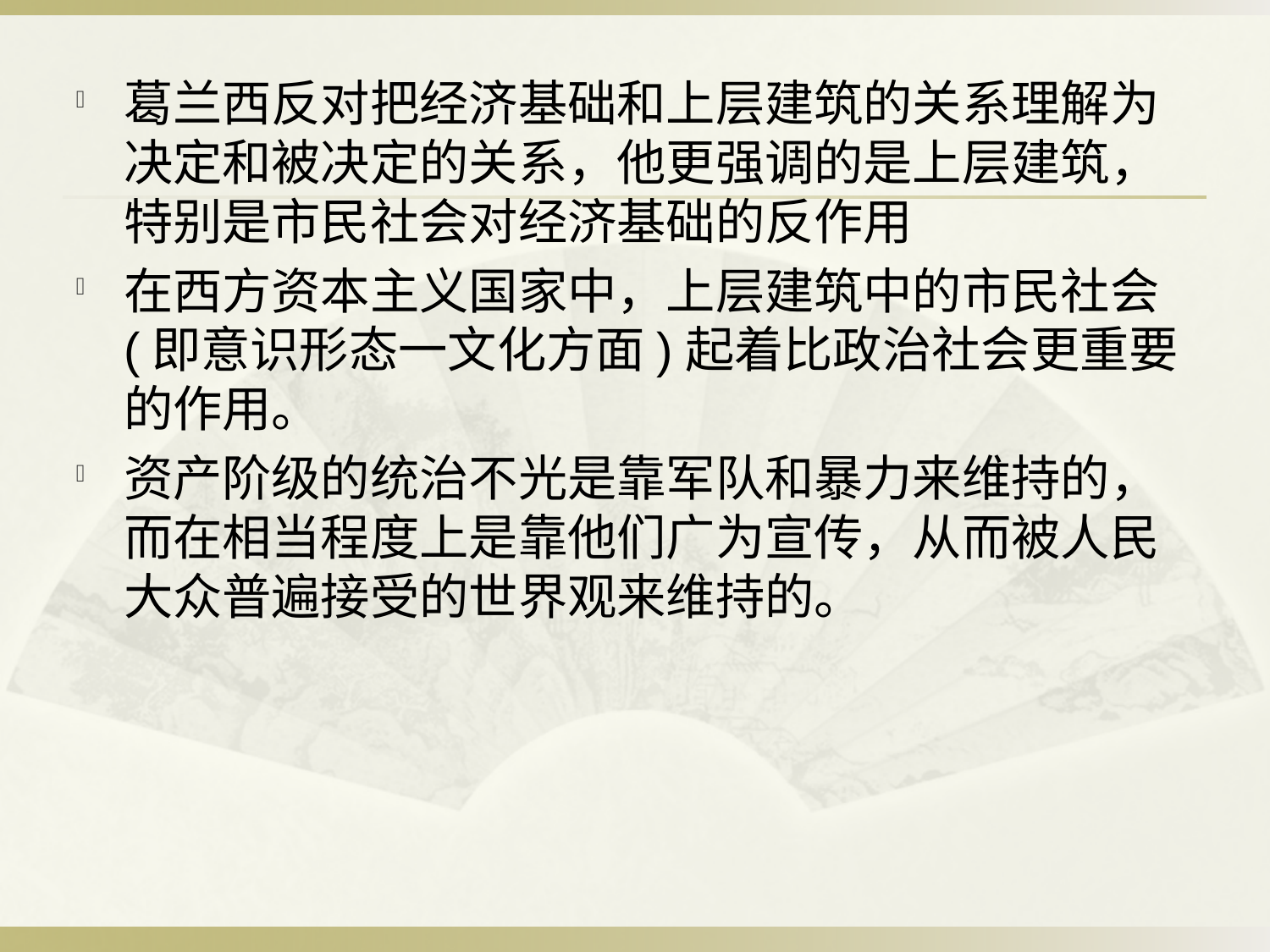

葛兰西反对把经济基础和上层建筑的关系理解为决定和被决定的关系，他更强调的是上层建筑，特别是市民社会对经济基础的反作用
在西方资本主义国家中，上层建筑中的市民社会(即意识形态一文化方面)起着比政治社会更重要的作用。
资产阶级的统治不光是靠军队和暴力来维持的，而在相当程度上是靠他们广为宣传，从而被人民大众普遍接受的世界观来维持的。